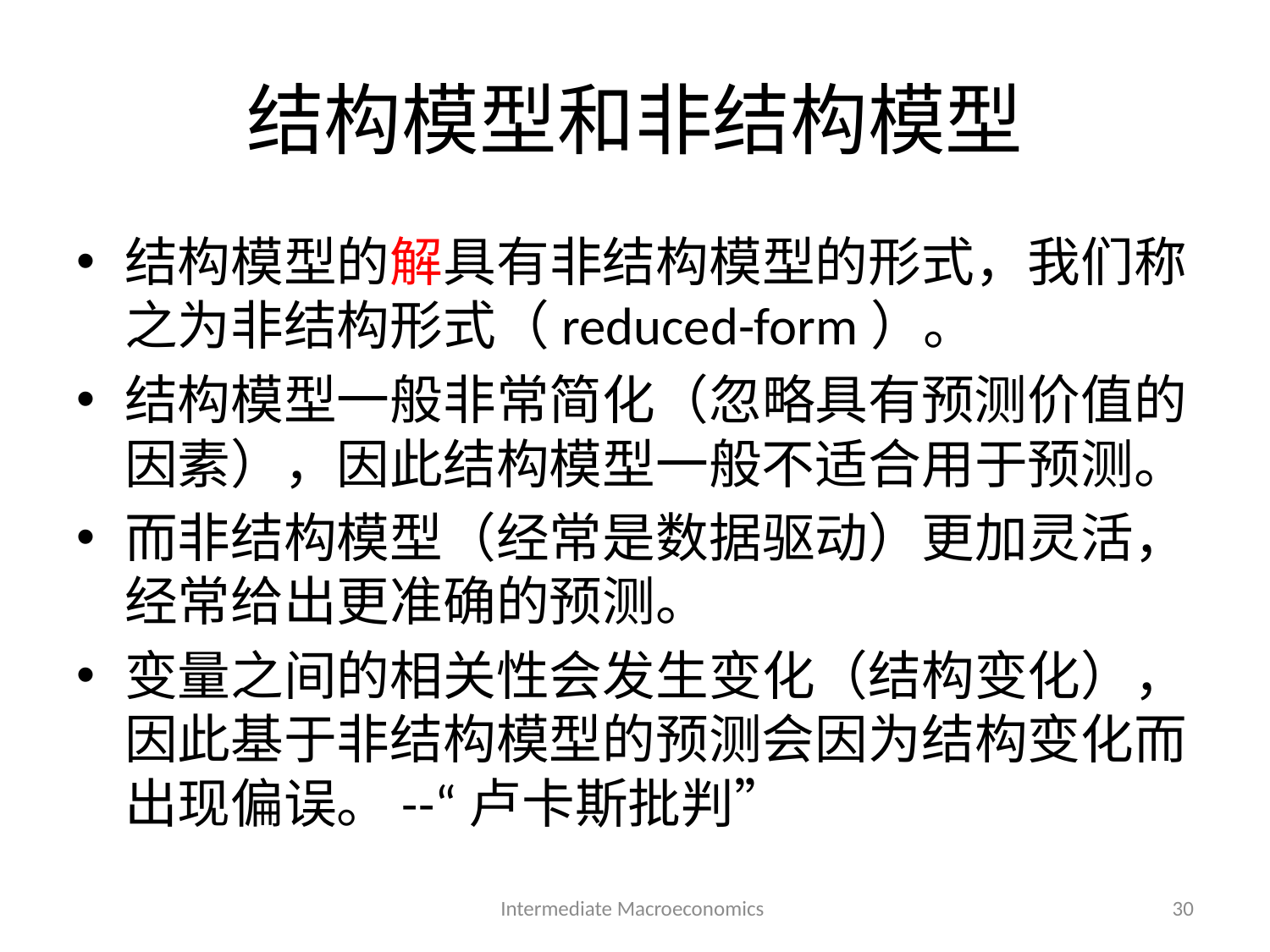

# 结构模型和非结构模型
结构模型的解具有非结构模型的形式，我们称之为非结构形式（reduced-form）。
结构模型一般非常简化（忽略具有预测价值的因素），因此结构模型一般不适合用于预测。
而非结构模型（经常是数据驱动）更加灵活，经常给出更准确的预测。
变量之间的相关性会发生变化（结构变化），因此基于非结构模型的预测会因为结构变化而出现偏误。--“卢卡斯批判”

Intermediate Macroeconomics
30